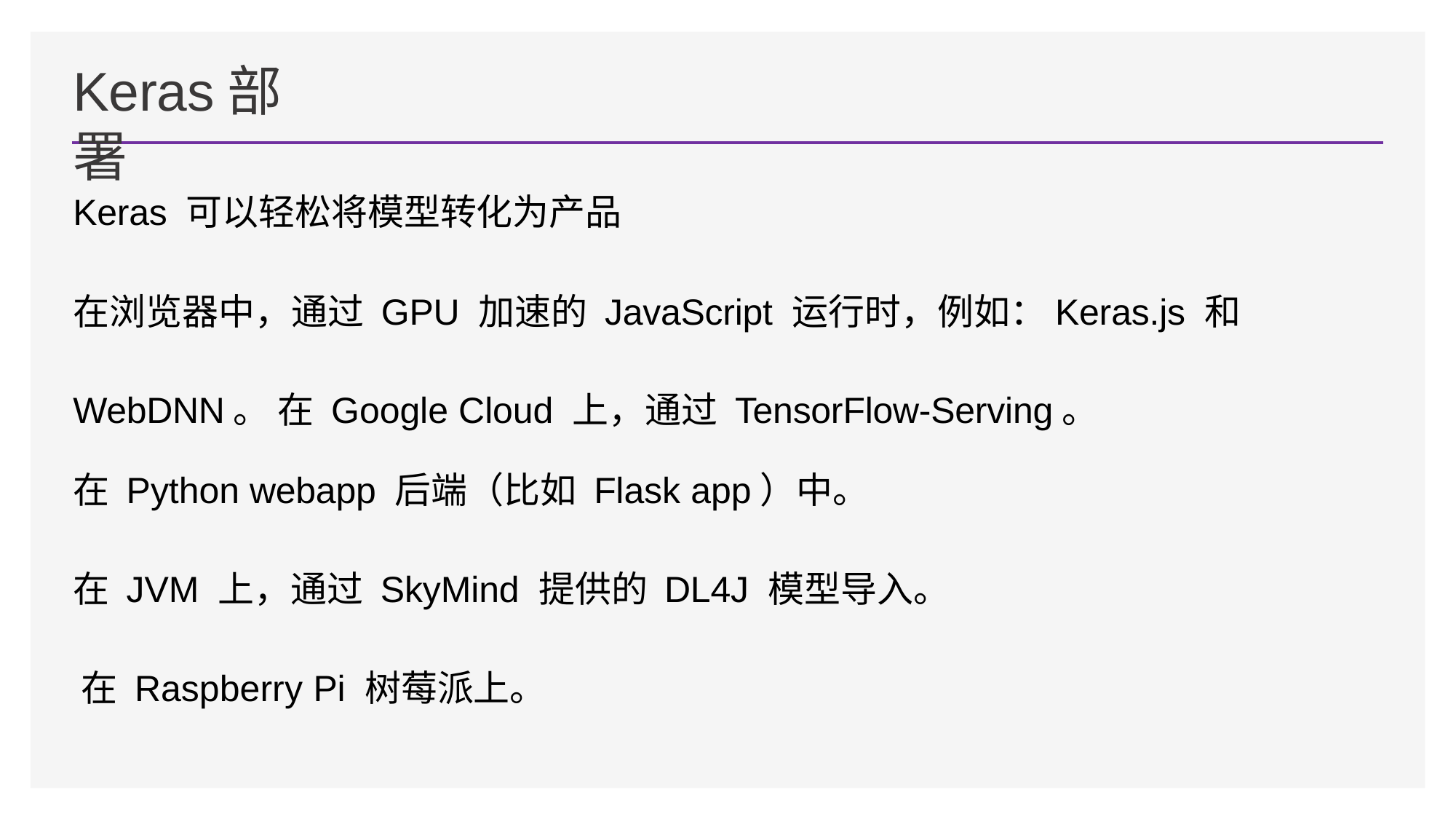

# Keras部署
Keras 可以轻松将模型转化为产品
在浏览器中，通过 GPU 加速的 JavaScript 运行时，例如：Keras.js 和 WebDNN。 在 Google Cloud 上，通过 TensorFlow-Serving。

在 Python webapp 后端（比如 Flask app）中。
在 JVM 上，通过 SkyMind 提供的 DL4J 模型导入。 在 Raspberry Pi 树莓派上。